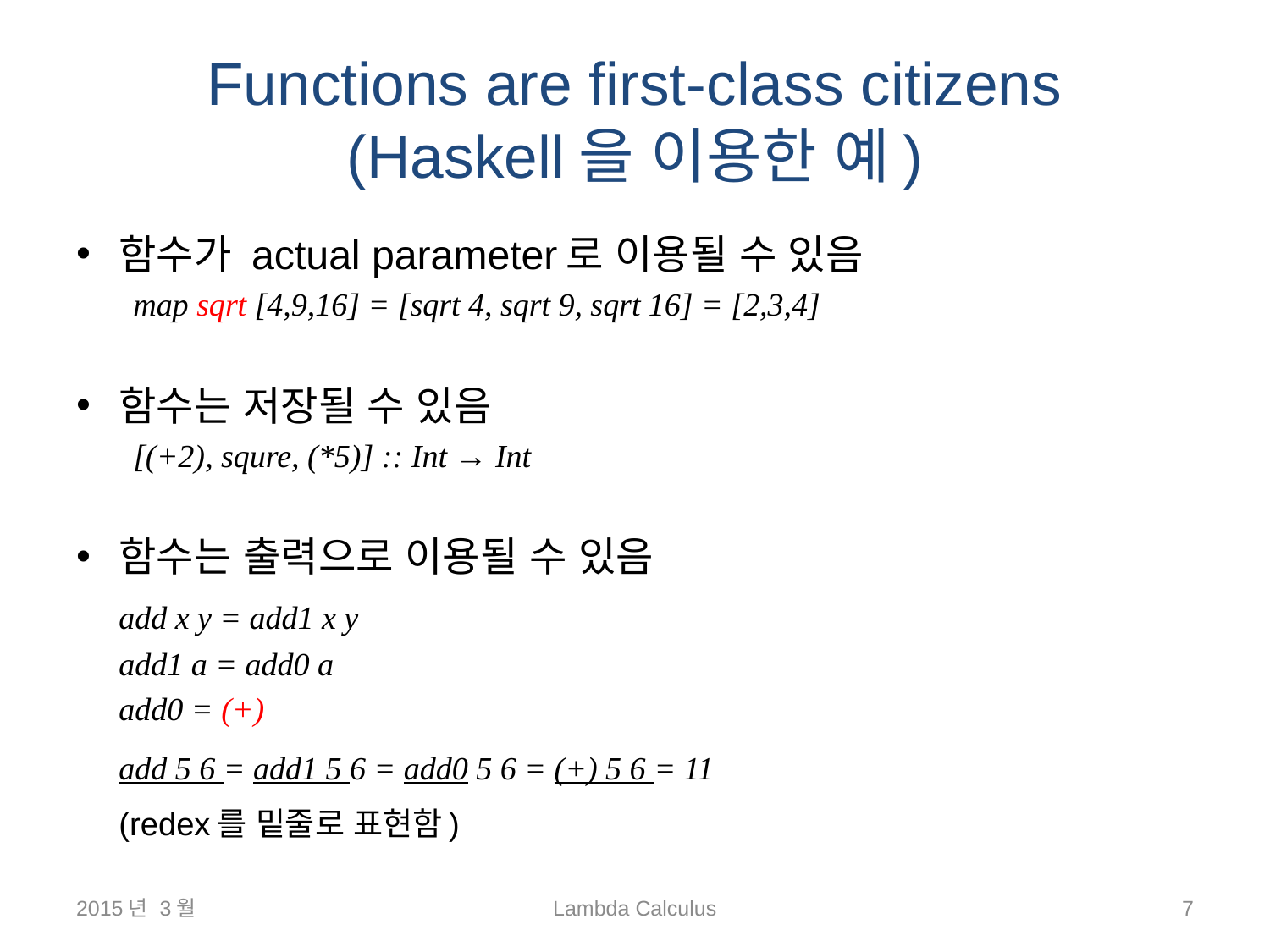

# Functions are first-class citizens (Haskell을 이용한 예)
함수가 actual parameter로 이용될 수 있음
map sqrt [4,9,16] = [sqrt 4, sqrt 9, sqrt 16] = [2,3,4]

함수는 저장될 수 있음
[(+2), squre, (*5)] :: Int → Int

함수는 출력으로 이용될 수 있음
	add x y = add1 x y
	add1 a = add0 a
	add0 = (+)

	add 5 6 = add1 5 6 = add0 5 6 = (+) 5 6 = 11
	(redex를 밑줄로 표현함)
2015년 3월
Lambda Calculus
7